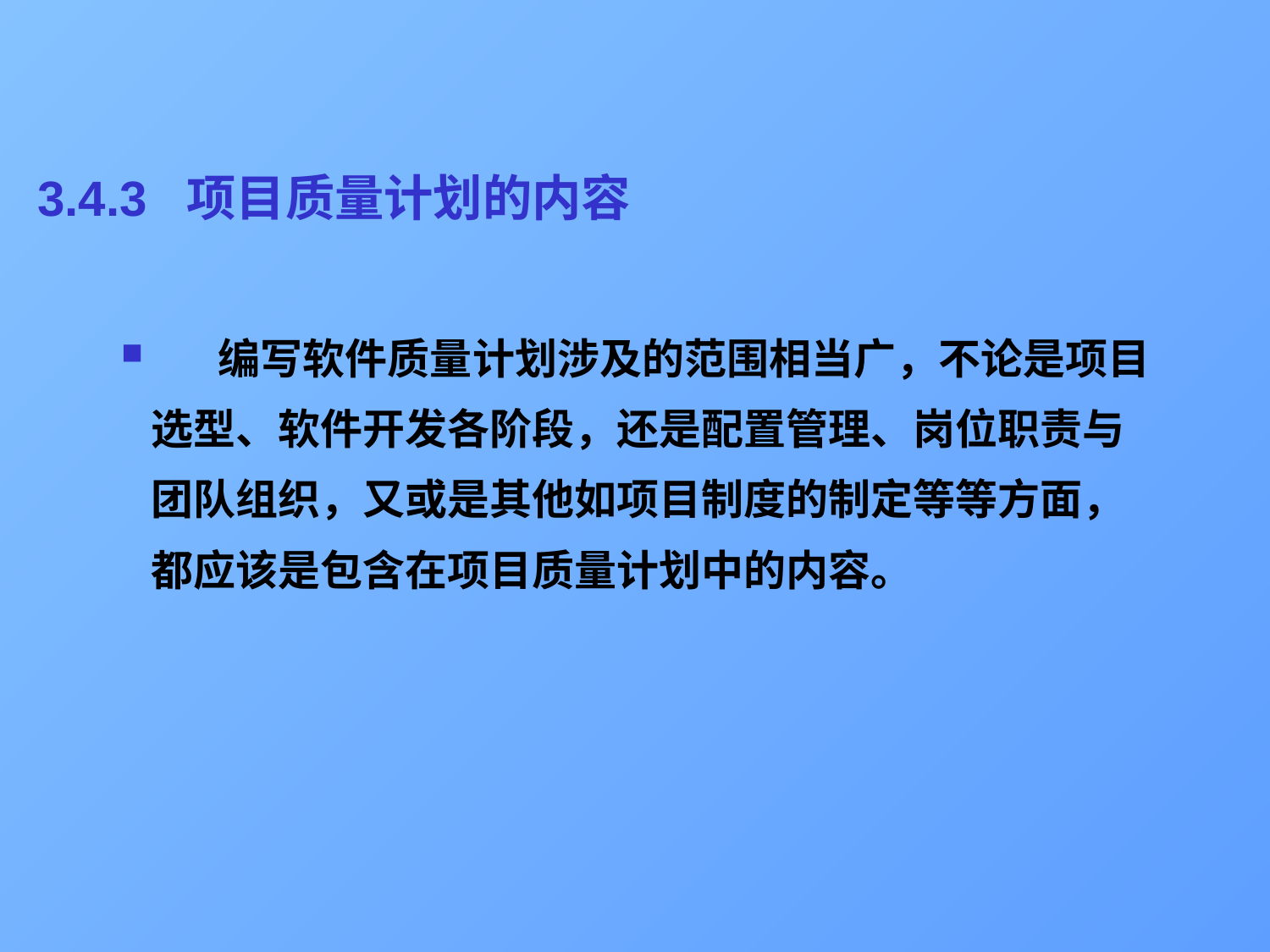

# 3.4.3  项目质量计划的内容
      编写软件质量计划涉及的范围相当广，不论是项目选型、软件开发各阶段，还是配置管理、岗位职责与团队组织，又或是其他如项目制度的制定等等方面，都应该是包含在项目质量计划中的内容。